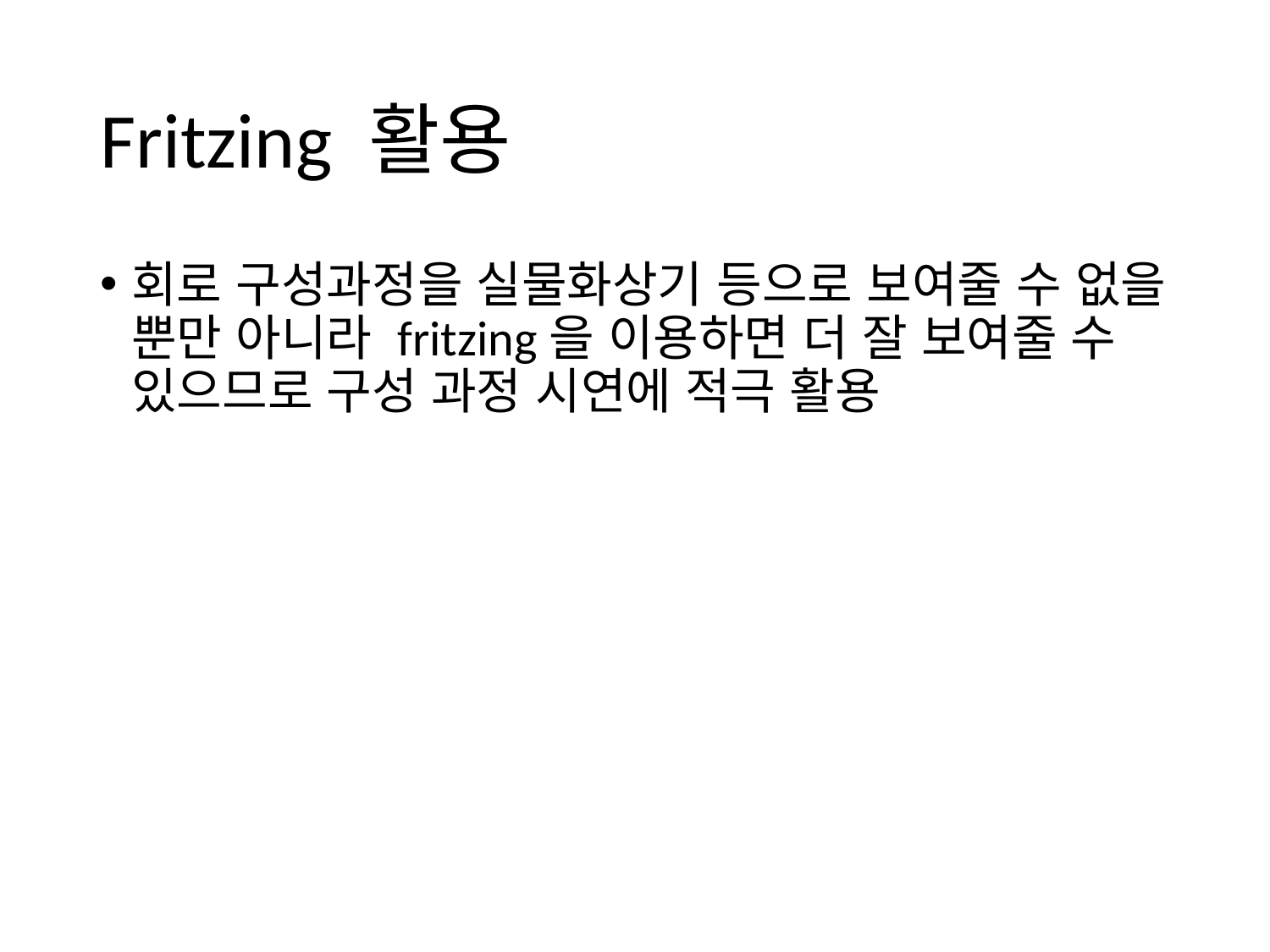

# Fritzing 활용
회로 구성과정을 실물화상기 등으로 보여줄 수 없을 뿐만 아니라 fritzing을 이용하면 더 잘 보여줄 수 있으므로 구성 과정 시연에 적극 활용